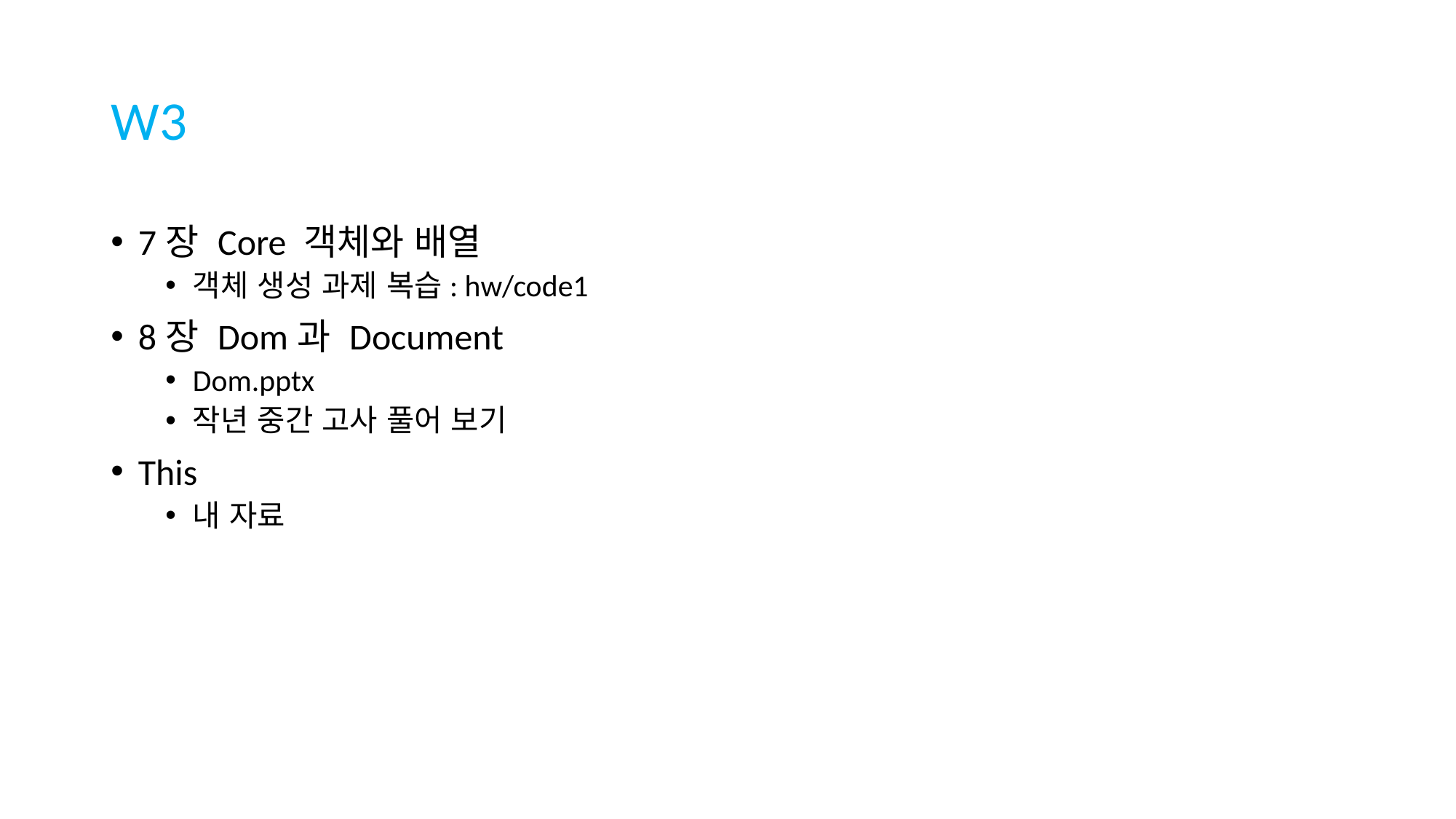

# W3
7장 Core 객체와 배열
객체 생성 과제 복습: hw/code1
8장 Dom과 Document
Dom.pptx
작년 중간 고사 풀어 보기
This
내 자료